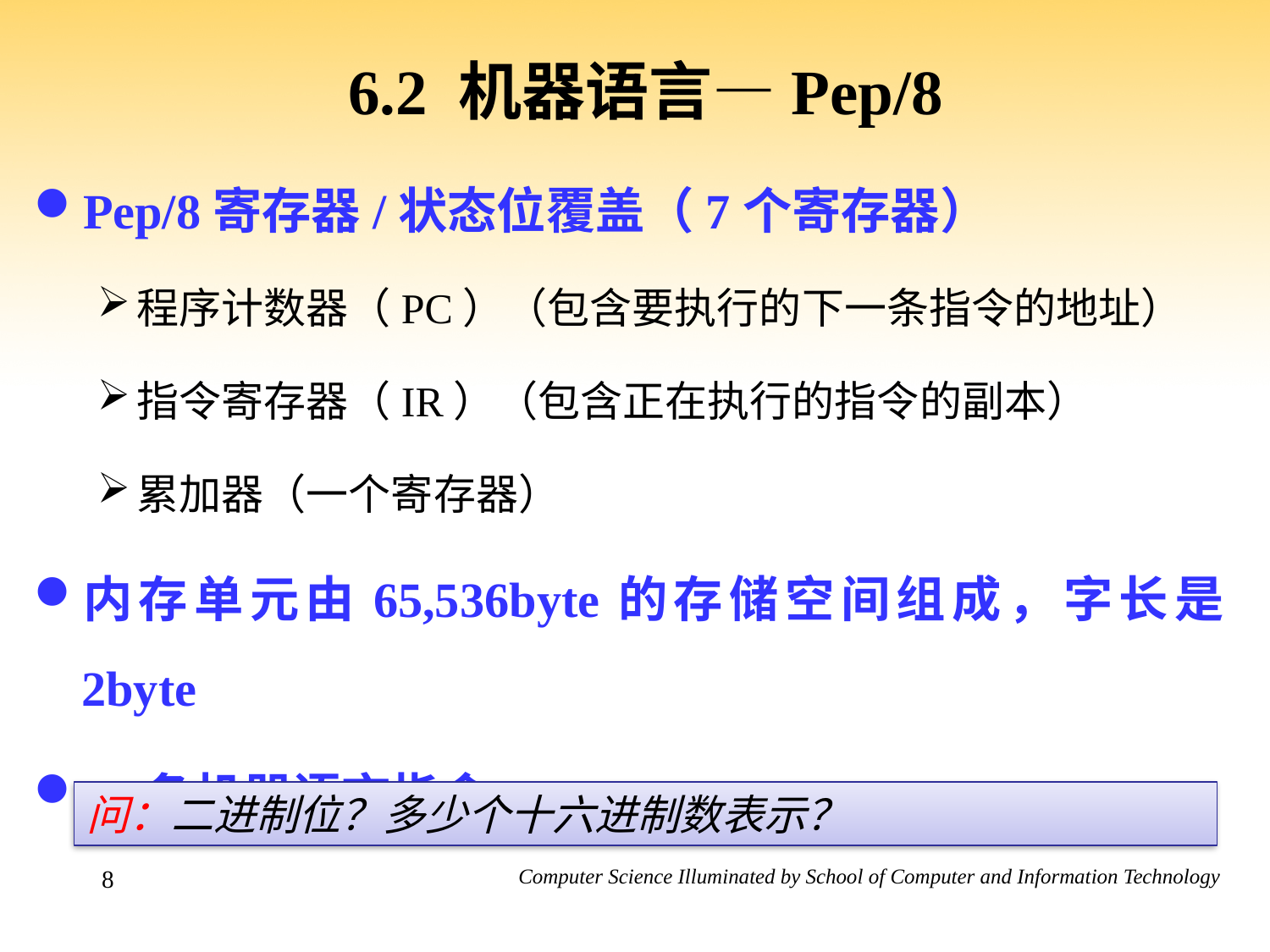

# 6.2 机器语言—Pep/8
Pep/8寄存器/状态位覆盖（7个寄存器）
程序计数器（PC）（包含要执行的下一条指令的地址）
指令寄存器（IR）（包含正在执行的指令的副本）
累加器（一个寄存器）
内存单元由65,536byte的存储空间组成，字长是2byte
39条机器语言指令
问：二进制位？多少个十六进制数表示？
8